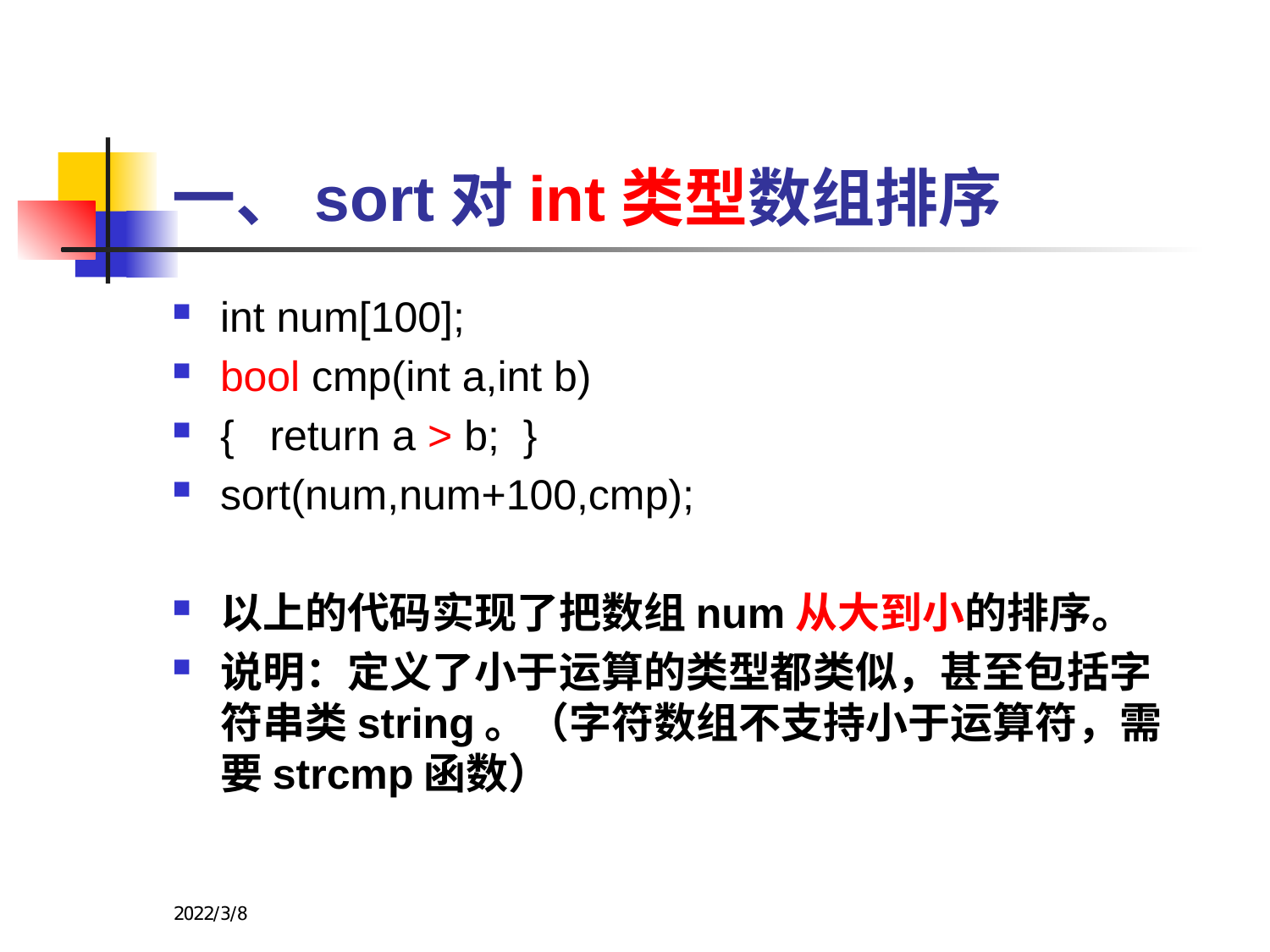

# 一、sort对int类型数组排序
int num[100];
bool cmp(int a,int b)
{   return a > b;  }
sort(num,num+100,cmp);

以上的代码实现了把数组num从大到小的排序。
说明：定义了小于运算的类型都类似，甚至包括字符串类string。（字符数组不支持小于运算符，需要strcmp函数）
2022/3/8